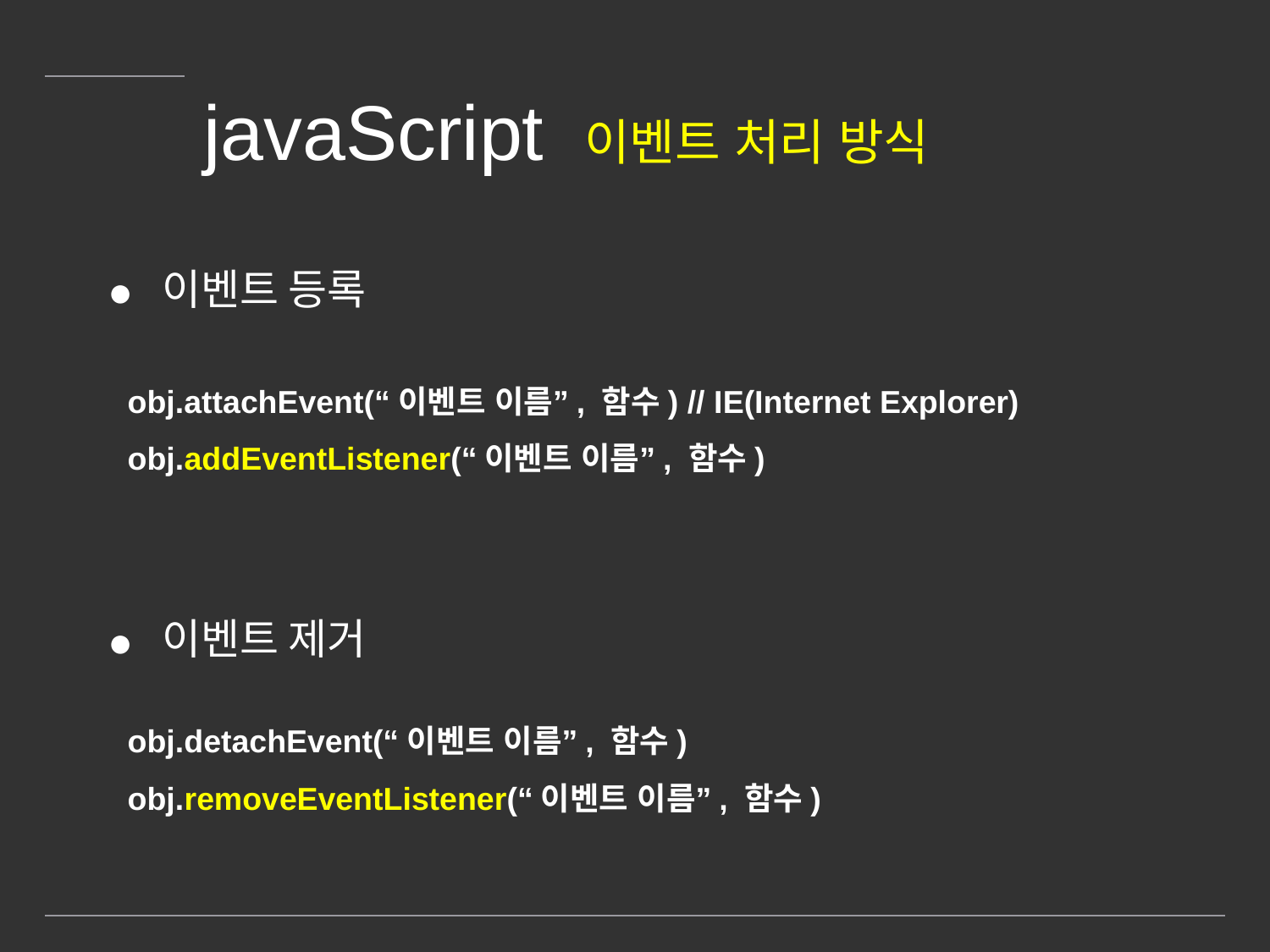

# javaScript 이벤트 처리 방식
  이벤트 등록
obj.attachEvent(“이벤트 이름”, 함수) // IE(Internet Explorer)
obj.addEventListener(“이벤트 이름”, 함수)
  이벤트 제거
obj.detachEvent(“이벤트 이름”, 함수)
obj.removeEventListener(“이벤트 이름”, 함수)